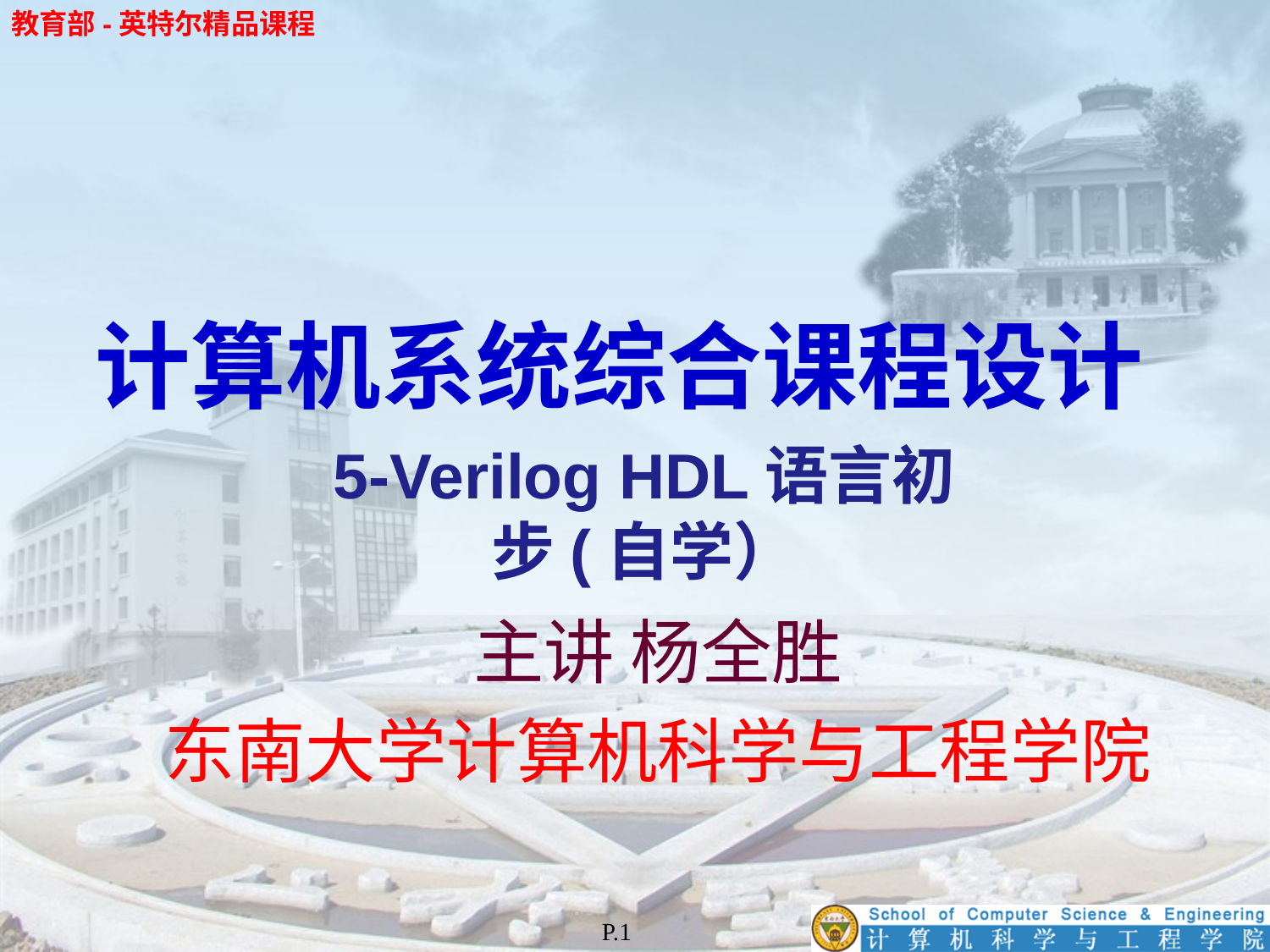

计算机系统综合课程设计
# 5-Verilog HDL语言初步(自学）
主讲 杨全胜
东南大学计算机科学与工程学院
P.1